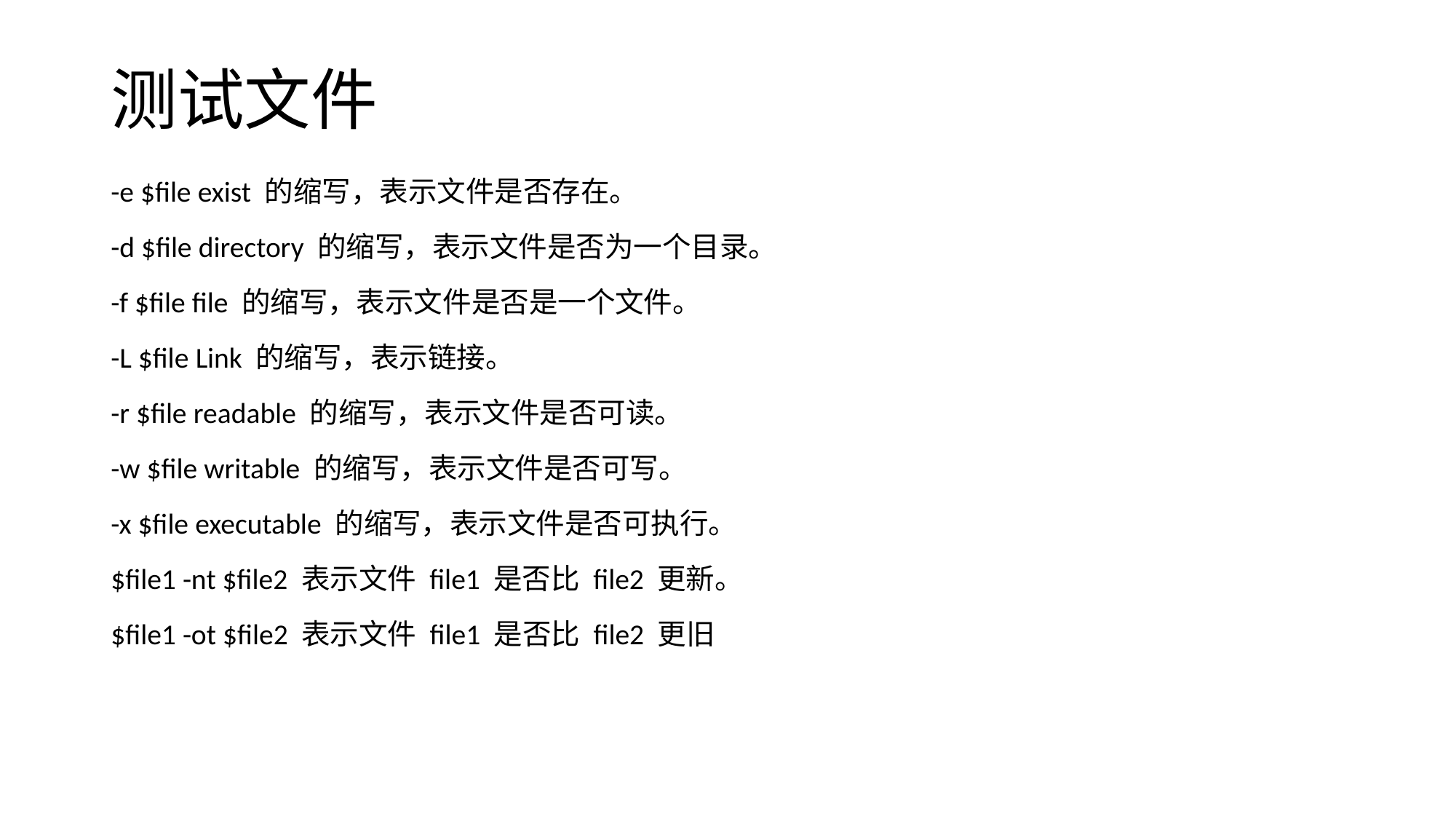

# 测试文件
-e $file exist 的缩写，表示文件是否存在。
-d $file directory 的缩写，表示文件是否为一个目录。
-f $file file 的缩写，表示文件是否是一个文件。
-L $file Link 的缩写，表示链接。
-r $file readable 的缩写，表示文件是否可读。
-w $file writable 的缩写，表示文件是否可写。
-x $file executable 的缩写，表示文件是否可执行。
$file1 -nt $file2 表示文件 file1 是否比 file2 更新。
$file1 -ot $file2 表示文件 file1 是否比 file2 更旧